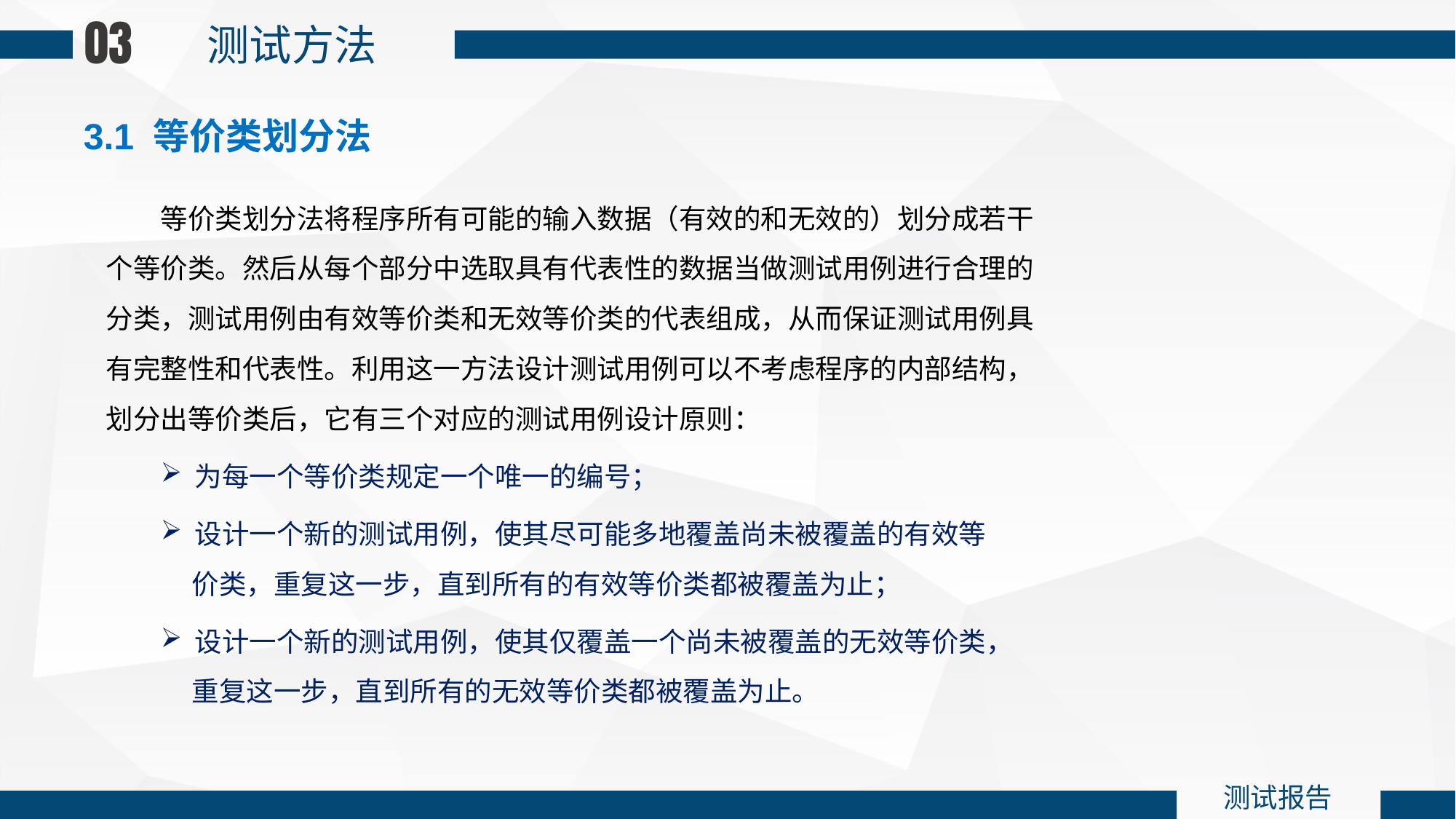

03
测试方法

3.1 等价类划分法
等价类划分法将程序所有可能的输入数据（有效的和无效的）划分成若干个等价类。然后从每个部分中选取具有代表性的数据当做测试用例进行合理的分类，测试用例由有效等价类和无效等价类的代表组成，从而保证测试用例具有完整性和代表性。利用这一方法设计测试用例可以不考虑程序的内部结构，划分出等价类后，它有三个对应的测试用例设计原则：
为每一个等价类规定一个唯一的编号；
设计一个新的测试用例，使其尽可能多地覆盖尚未被覆盖的有效等
    价类，重复这一步，直到所有的有效等价类都被覆盖为止；
设计一个新的测试用例，使其仅覆盖一个尚未被覆盖的无效等价类，
    重复这一步，直到所有的无效等价类都被覆盖为止。

测试报告